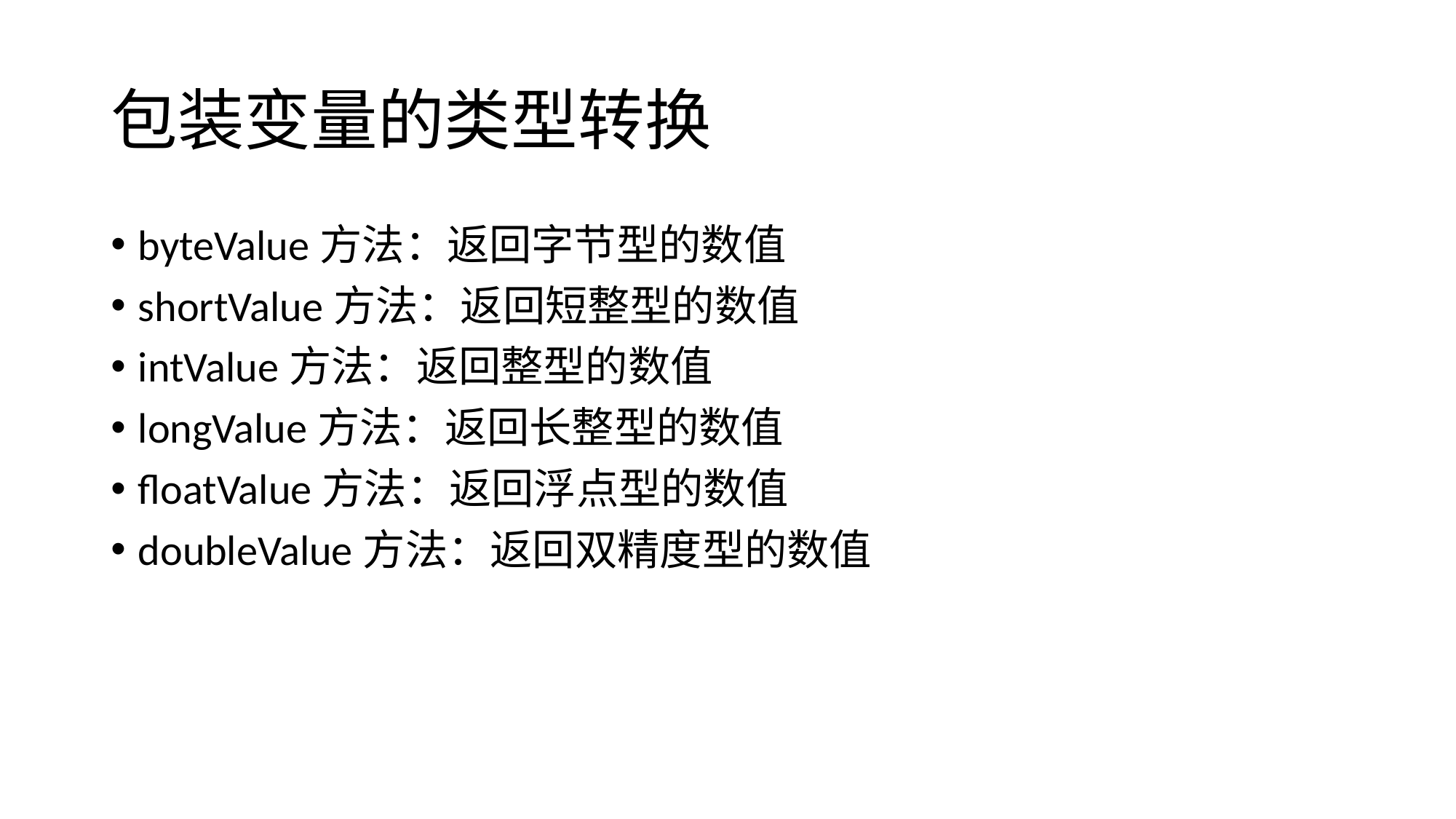

# 包装变量的类型转换
byteValue方法：返回字节型的数值
shortValue方法：返回短整型的数值
intValue方法：返回整型的数值
longValue方法：返回长整型的数值
floatValue方法：返回浮点型的数值
doubleValue方法：返回双精度型的数值